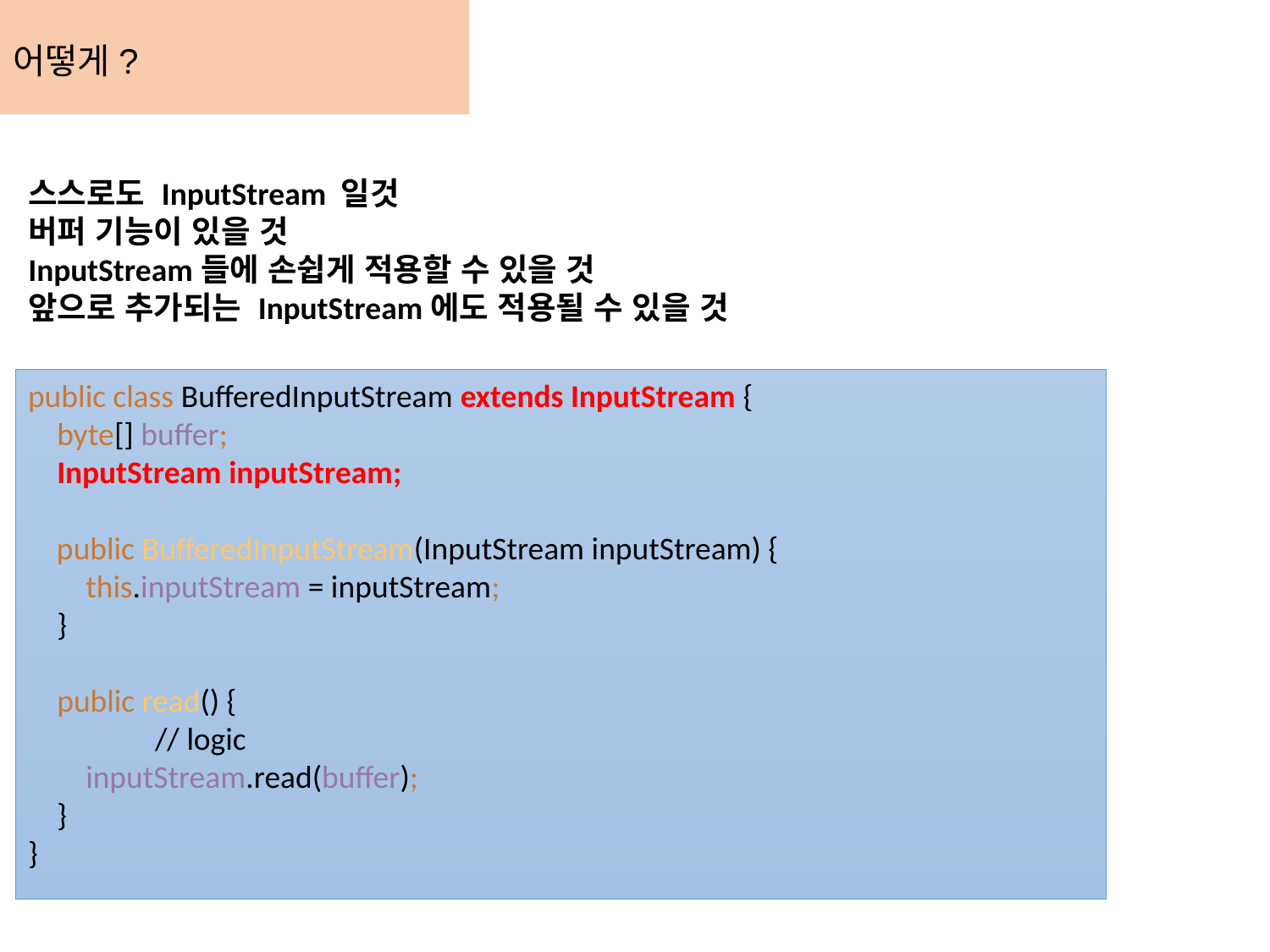

# 어떻게?
스스로도 InputStream 일것
버퍼 기능이 있을 것
InputStream들에 손쉽게 적용할 수 있을 것
앞으로 추가되는 InputStream에도 적용될 수 있을 것

public class BufferedInputStream extends InputStream {
    byte[] buffer;
    InputStream inputStream;
    public BufferedInputStream(InputStream inputStream) {
        this.inputStream = inputStream;
    }
    public read() {
	// logic
        inputStream.read(buffer);
    }
}